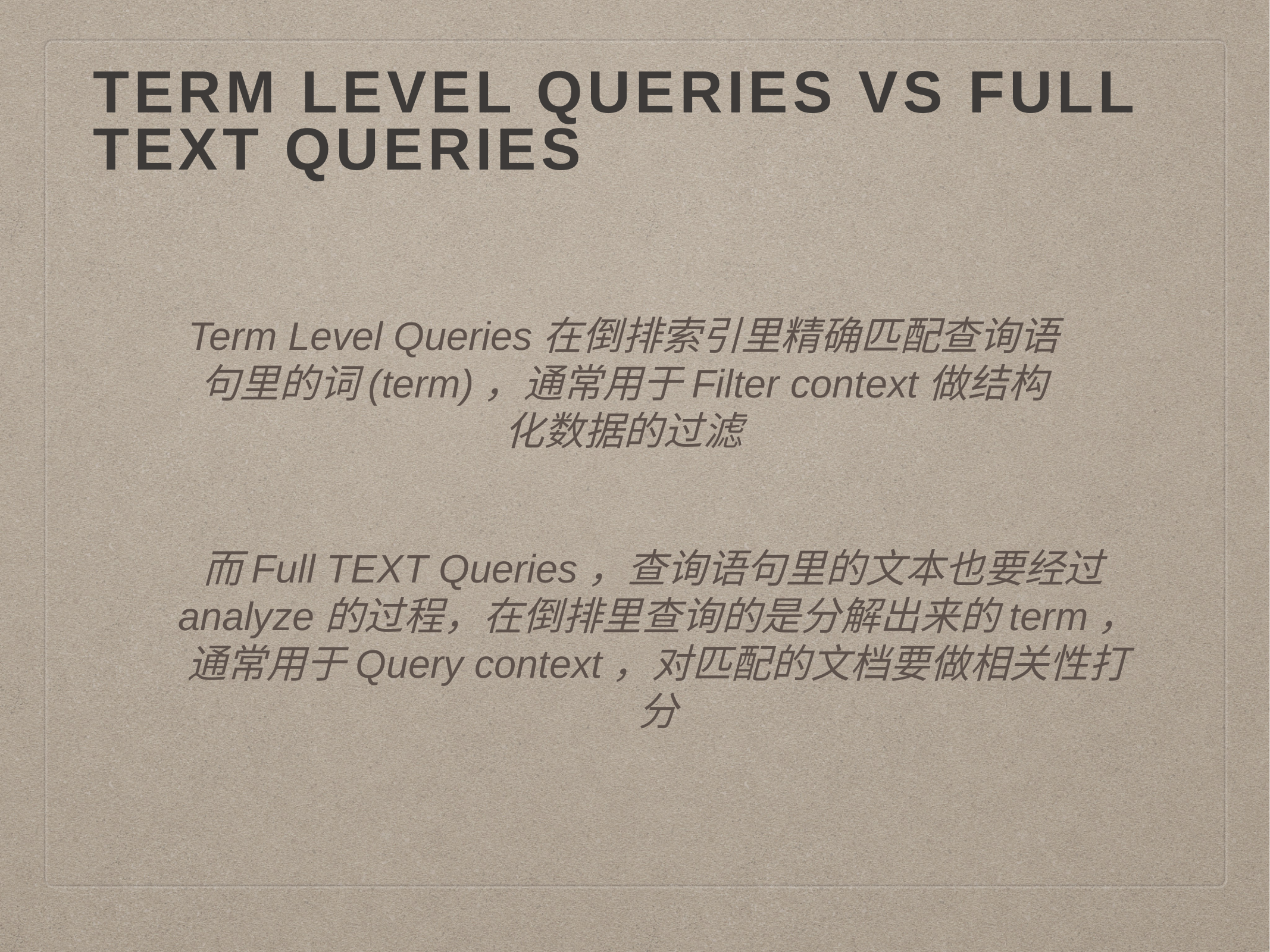

# Term level Queries vs Full Text Queries
Term Level Queries在倒排索引里精确匹配查询语句里的词(term)，通常用于Filter context做结构化数据的过滤
而Full TEXT Queries，查询语句里的文本也要经过analyze的过程，在倒排里查询的是分解出来的term，通常用于Query context，对匹配的文档要做相关性打分
8